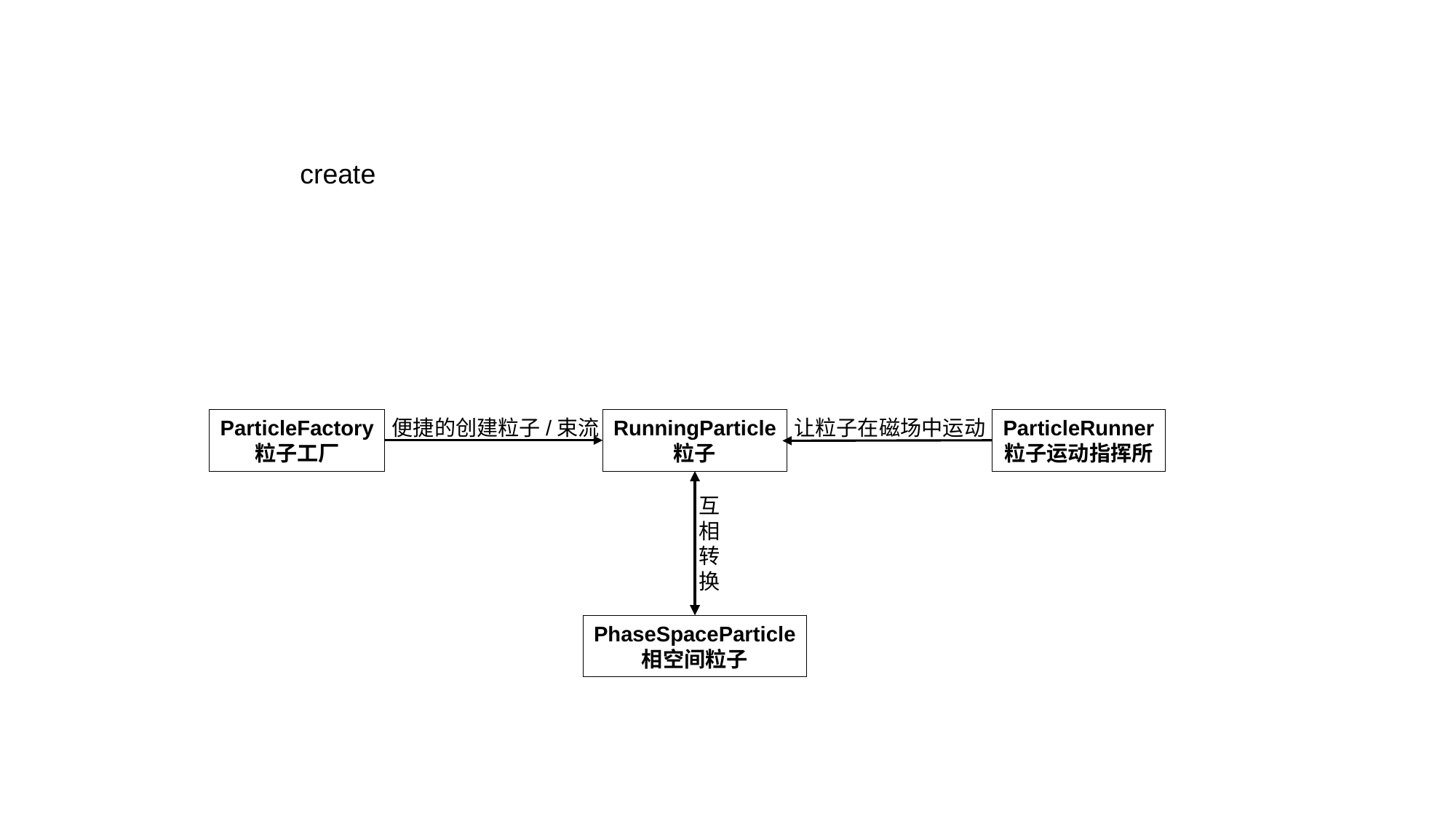

create
便捷的创建粒子/束流
让粒子在磁场中运动
ParticleFactory
粒子工厂
RunningParticle
粒子
ParticleRunner
粒子运动指挥所
互相转换
PhaseSpaceParticle
相空间粒子